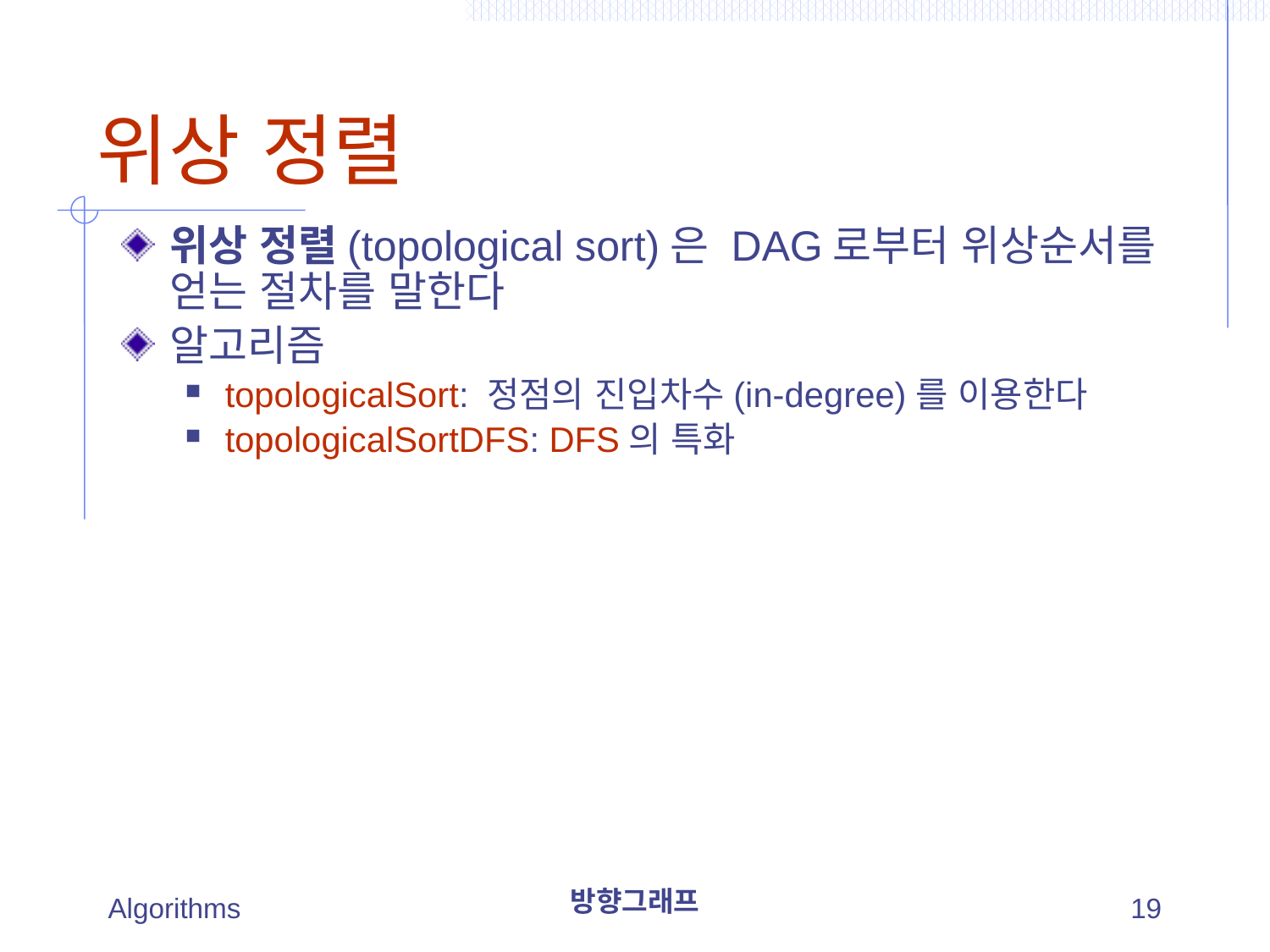

# 위상 정렬
위상 정렬(topological sort)은 DAG로부터 위상순서를 얻는 절차를 말한다
알고리즘
topologicalSort: 정점의 진입차수(in-degree)를 이용한다
topologicalSortDFS: DFS의 특화
Algorithms
방향그래프
19